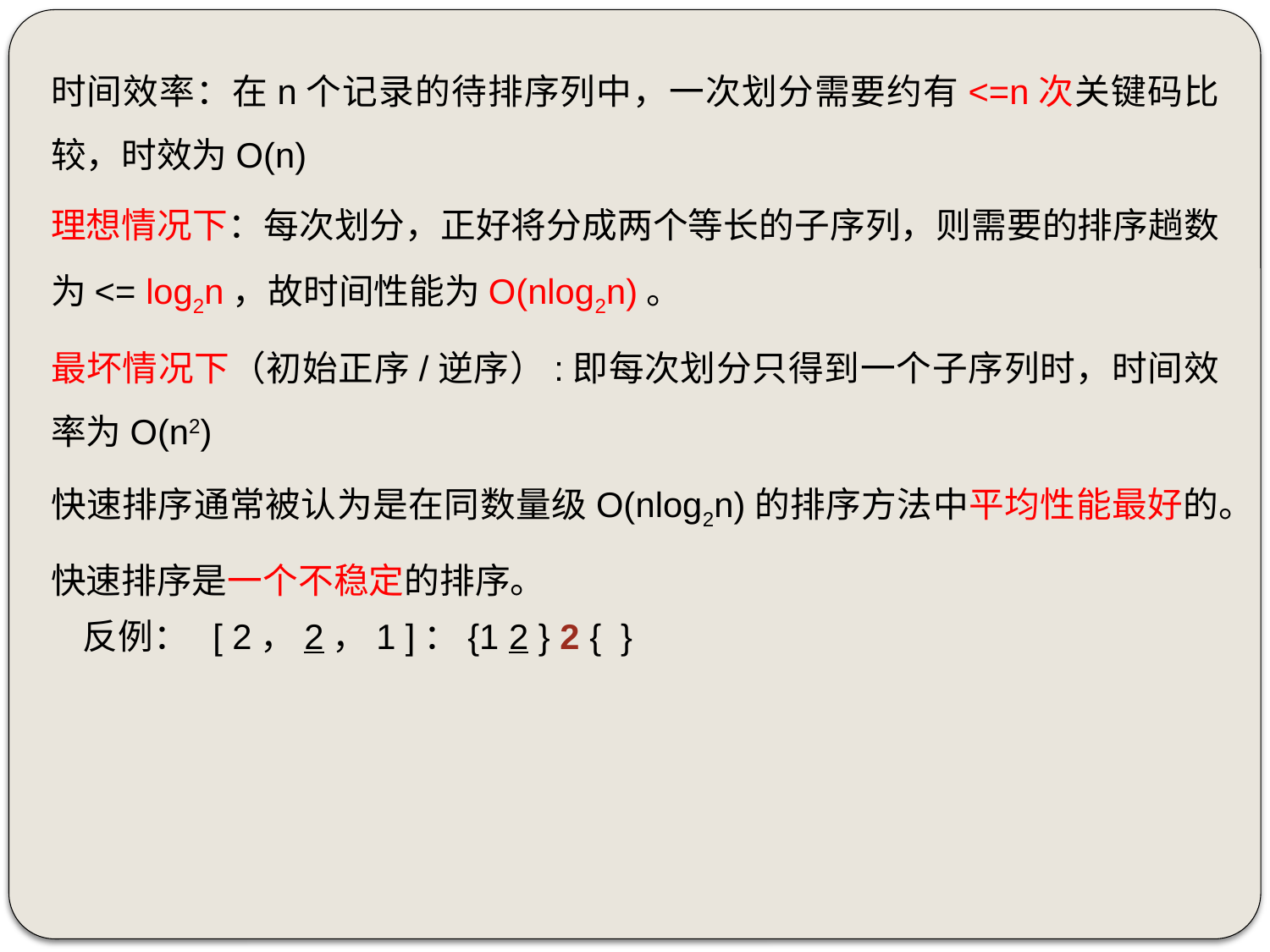

时间效率：在n个记录的待排序列中，一次划分需要约有<=n次关键码比较，时效为O(n)
理想情况下：每次划分，正好将分成两个等长的子序列，则需要的排序趟数为<= log2n，故时间性能为O(nlog2n)。
最坏情况下（初始正序/逆序）:即每次划分只得到一个子序列时，时间效率为O(n2)
快速排序通常被认为是在同数量级O(nlog2n)的排序方法中平均性能最好的。
快速排序是一个不稳定的排序。
   反例：  [ 2，2，1 ]：{1 2 } 2 {  }